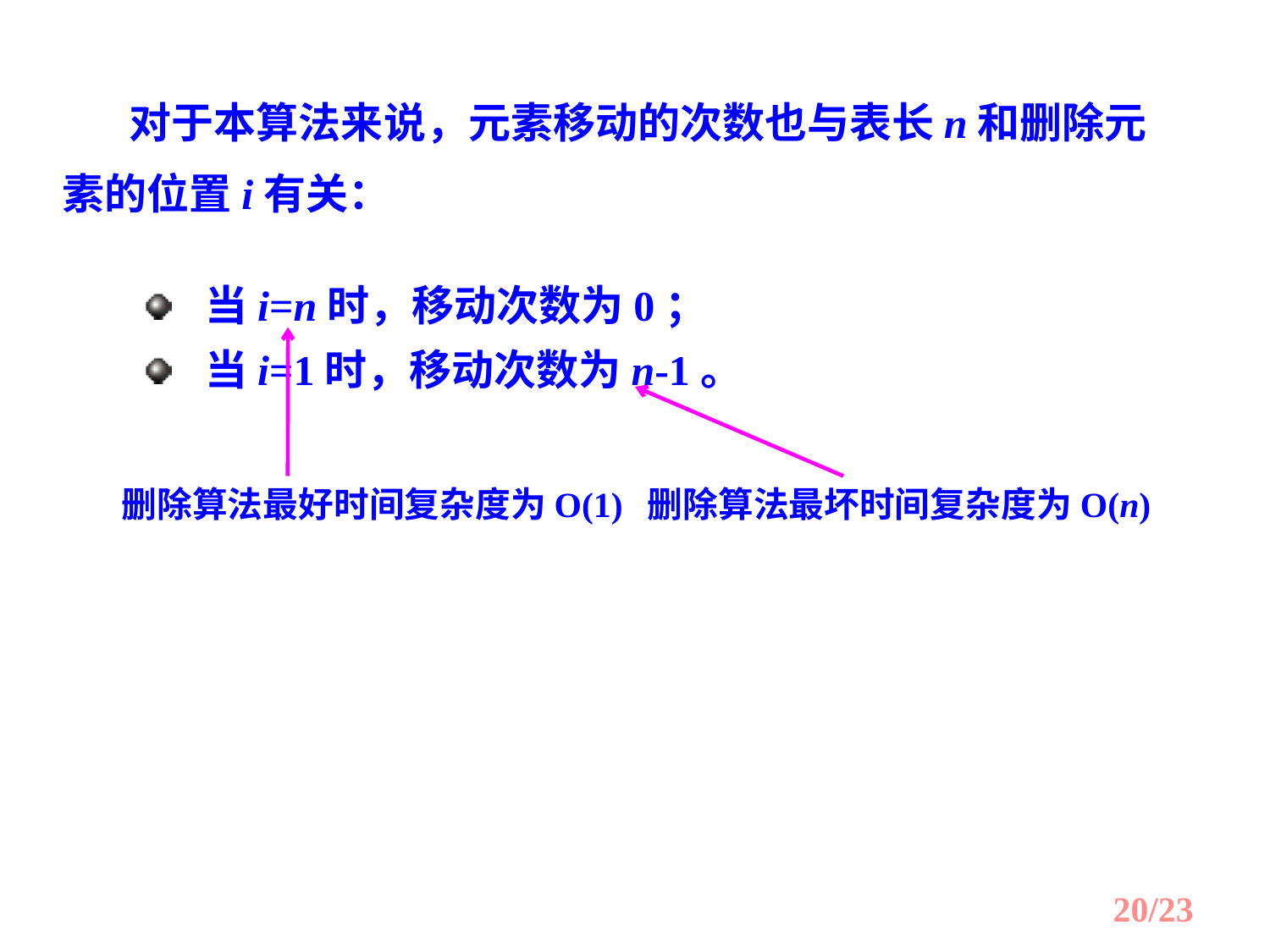

对于本算法来说，元素移动的次数也与表长n和删除元素的位置i有关：
当i=n时，移动次数为0；
删除算法最好时间复杂度为O(1)
当i=1时，移动次数为n-1。
删除算法最坏时间复杂度为O(n)

20/23